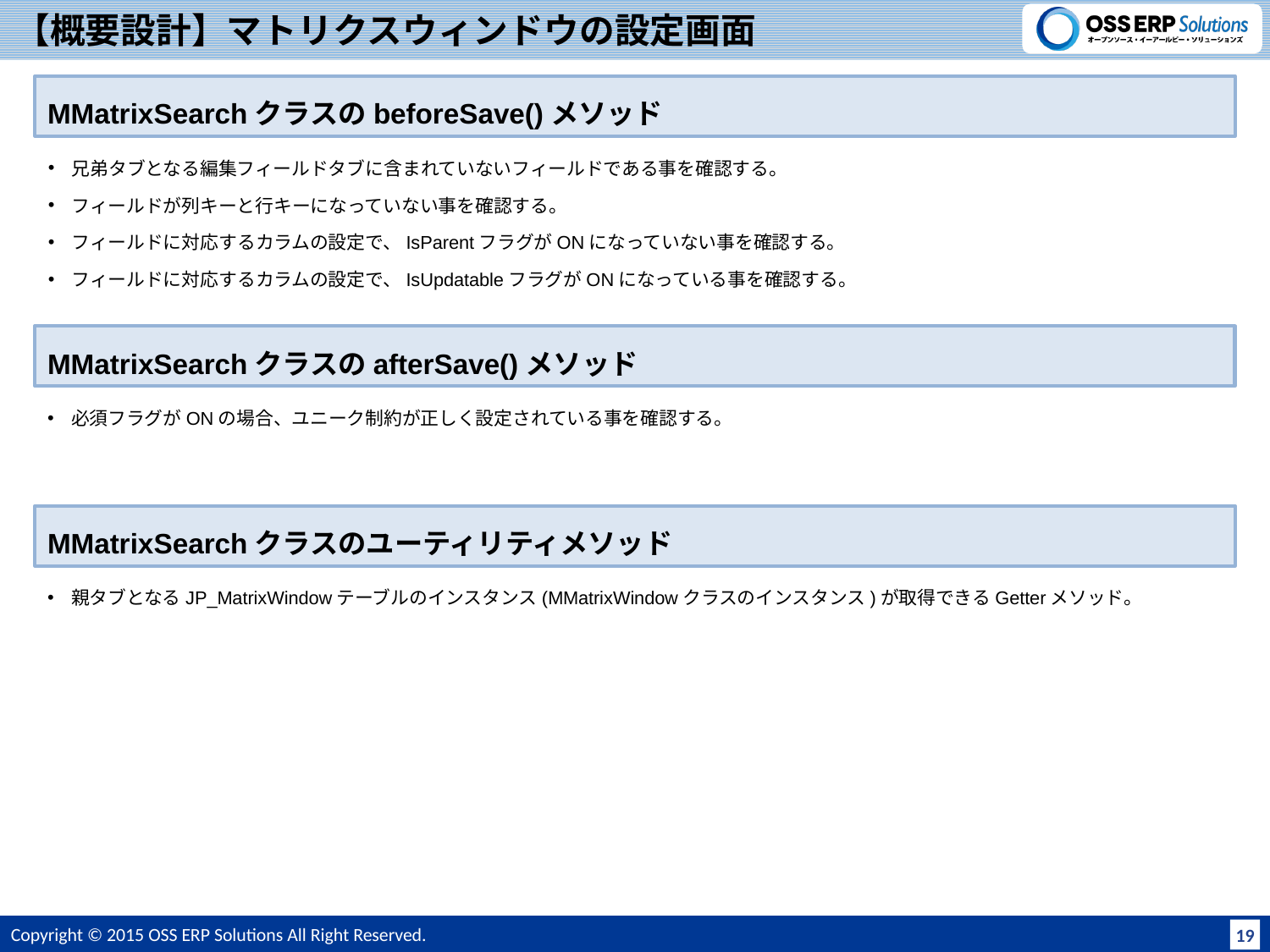

# 【概要設計】マトリクスウィンドウの設定画面
MMatrixSearchクラスのbeforeSave()メソッド
兄弟タブとなる編集フィールドタブに含まれていないフィールドである事を確認する。
フィールドが列キーと行キーになっていない事を確認する。
フィールドに対応するカラムの設定で、IsParentフラグがONになっていない事を確認する。
フィールドに対応するカラムの設定で、IsUpdatableフラグがONになっている事を確認する。
MMatrixSearchクラスのafterSave()メソッド
必須フラグがONの場合、ユニーク制約が正しく設定されている事を確認する。
MMatrixSearchクラスのユーティリティメソッド
親タブとなるJP_MatrixWindowテーブルのインスタンス(MMatrixWindowクラスのインスタンス)が取得できるGetterメソッド。